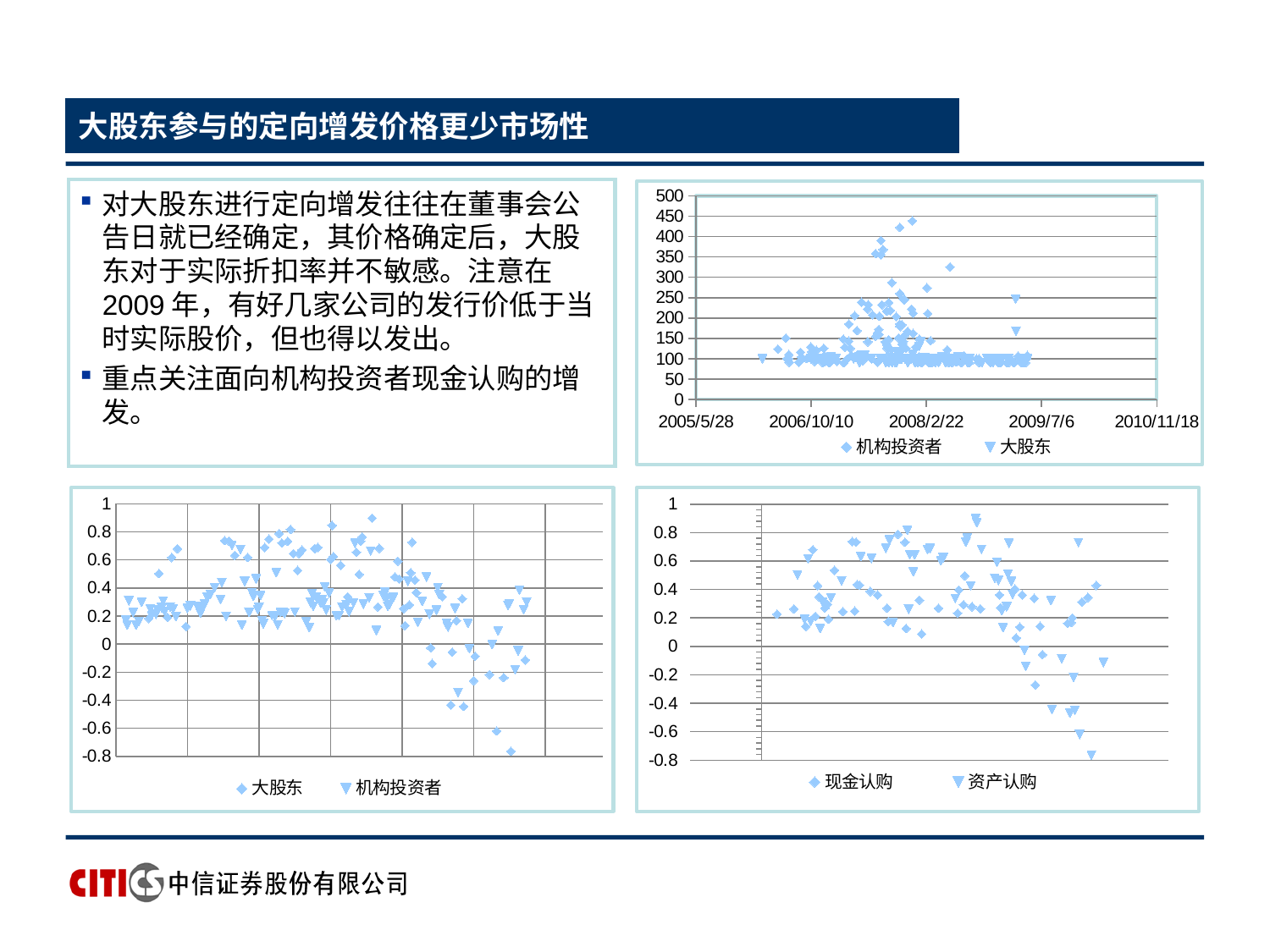

# 大股东参与的定向增发价格更少市场性
对大股东进行定向增发往往在董事会公告日就已经确定，其价格确定后，大股东对于实际折扣率并不敏感。注意在2009年，有好几家公司的发行价低于当时实际股价，但也得以发出。
重点关注面向机构投资者现金认购的增发。

### Chart

| Category | 机构投资者 | 大股东 |
|---|---|---|

### Chart

| Category | 大股东 | 机构投资者 |
|---|---|---|

### Chart

| Category | 现金认购 | 资产认购 |
|---|---|---|